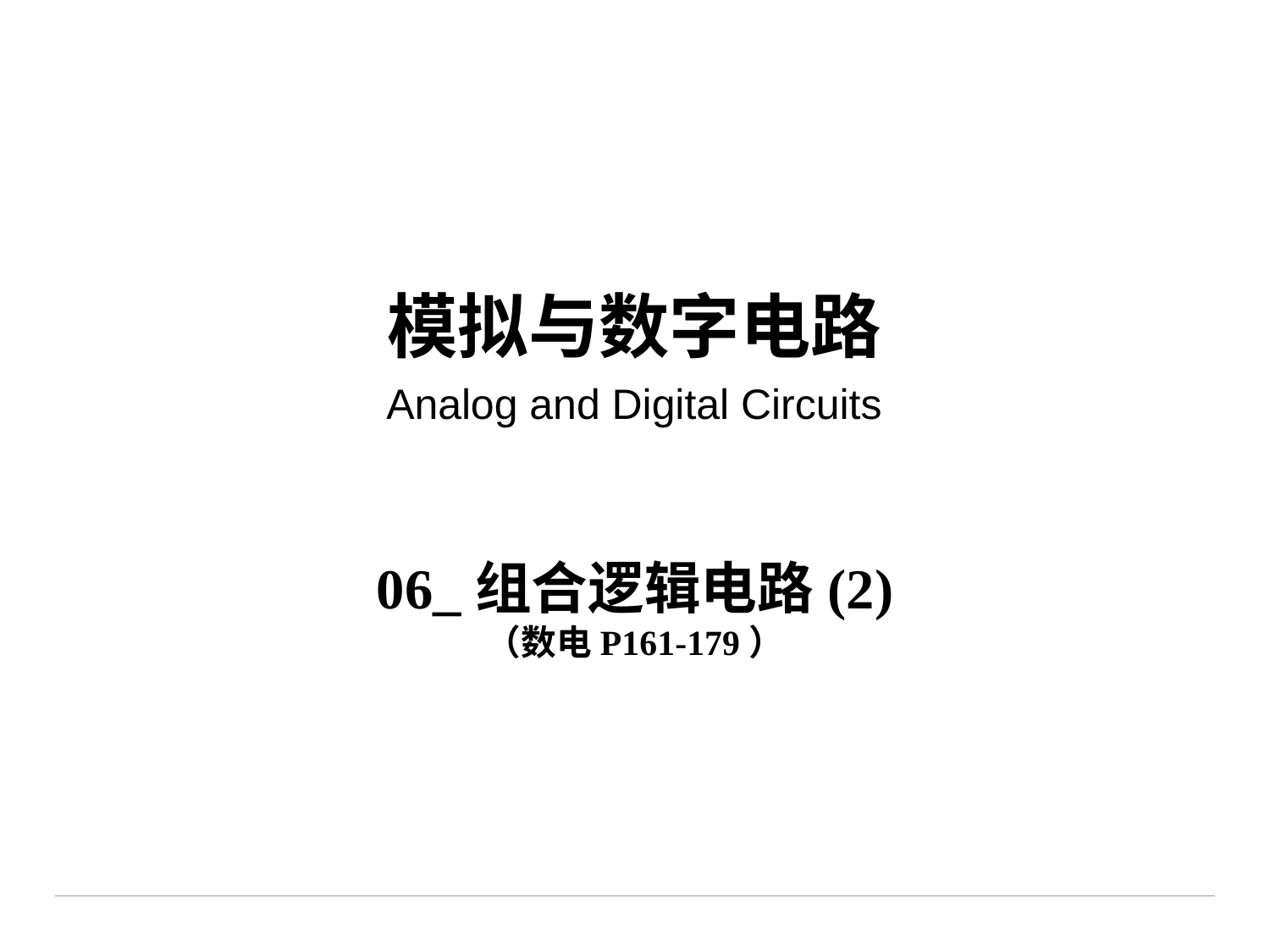

# 模拟与数字电路 Analog and Digital Circuits
06_组合逻辑电路(2)
（数电P161-179）